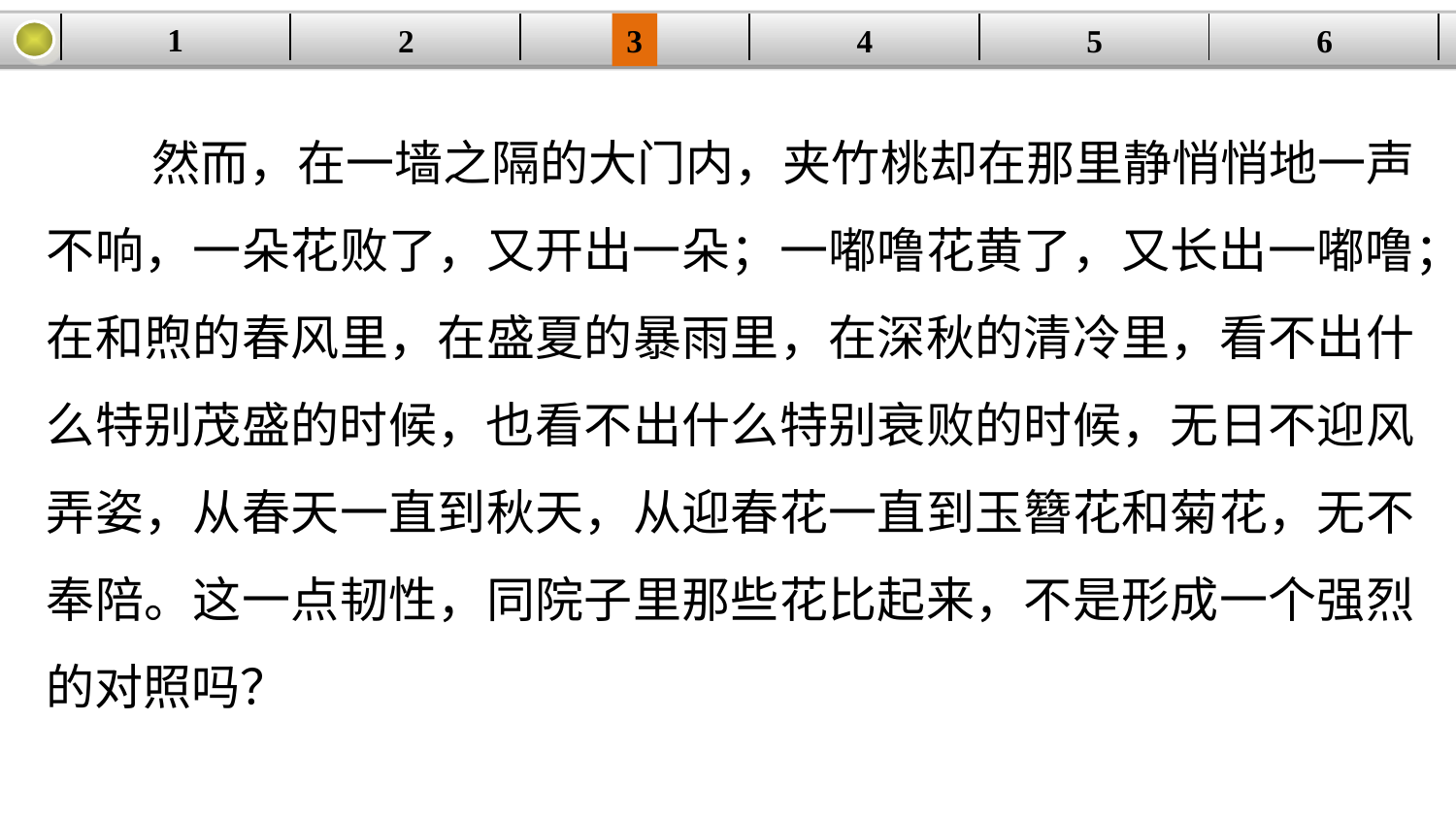

1
2
3
4
|  |  |  |  |  |  |
| --- | --- | --- | --- | --- | --- |
5
6

然而，在一墙之隔的大门内，夹竹桃却在那里静悄悄地一声不响，一朵花败了，又开出一朵；一嘟噜花黄了，又长出一嘟噜；在和煦的春风里，在盛夏的暴雨里，在深秋的清冷里，看不出什么特别茂盛的时候，也看不出什么特别衰败的时候，无日不迎风弄姿，从春天一直到秋天，从迎春花一直到玉簪花和菊花，无不奉陪。这一点韧性，同院子里那些花比起来，不是形成一个强烈的对照吗？